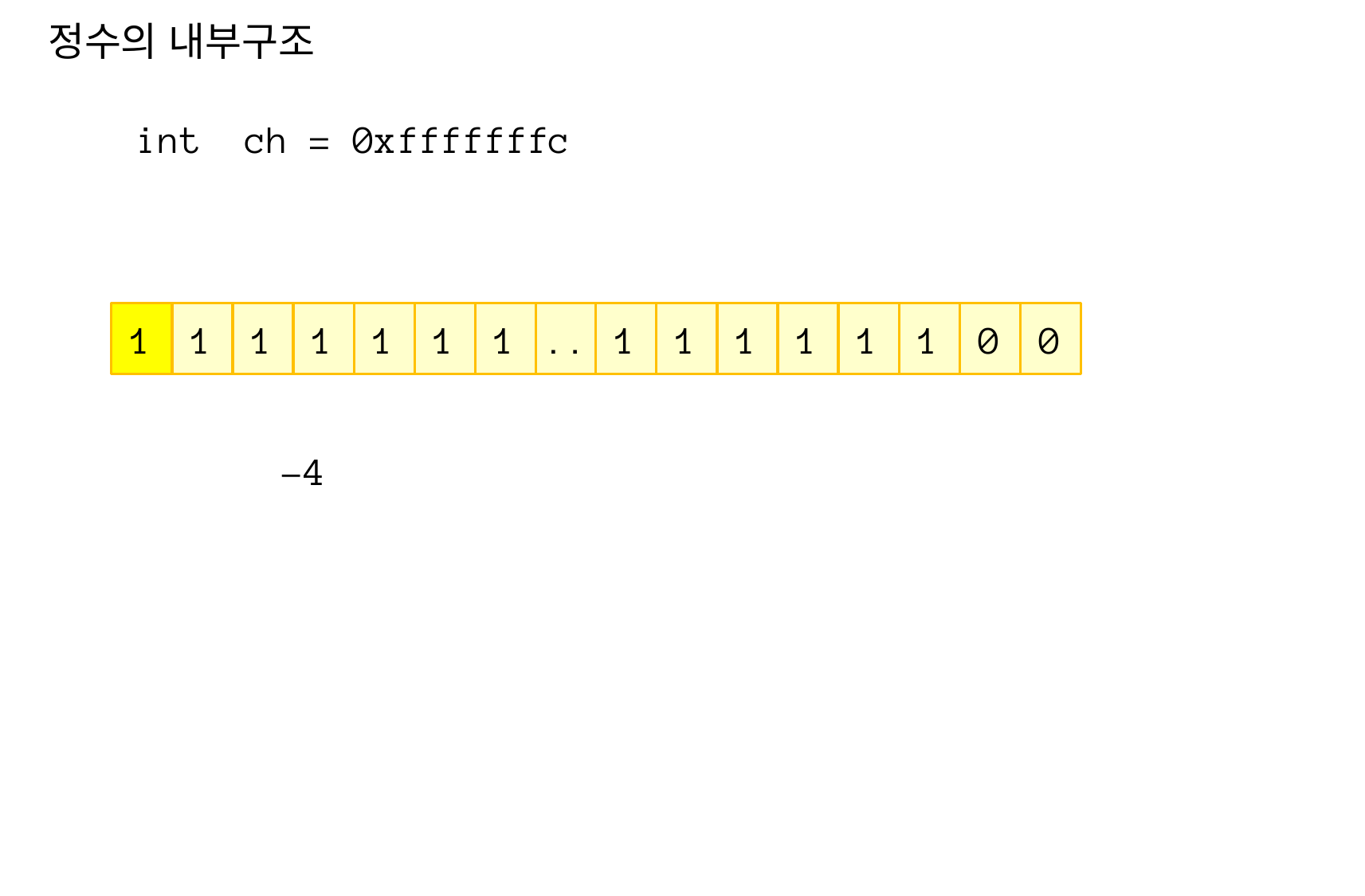

정수의 내부구조
int  ch = 0xfffffffc
1
1
1
1
1
1
1
..
1
1
1
1
1
1
0
0
-4